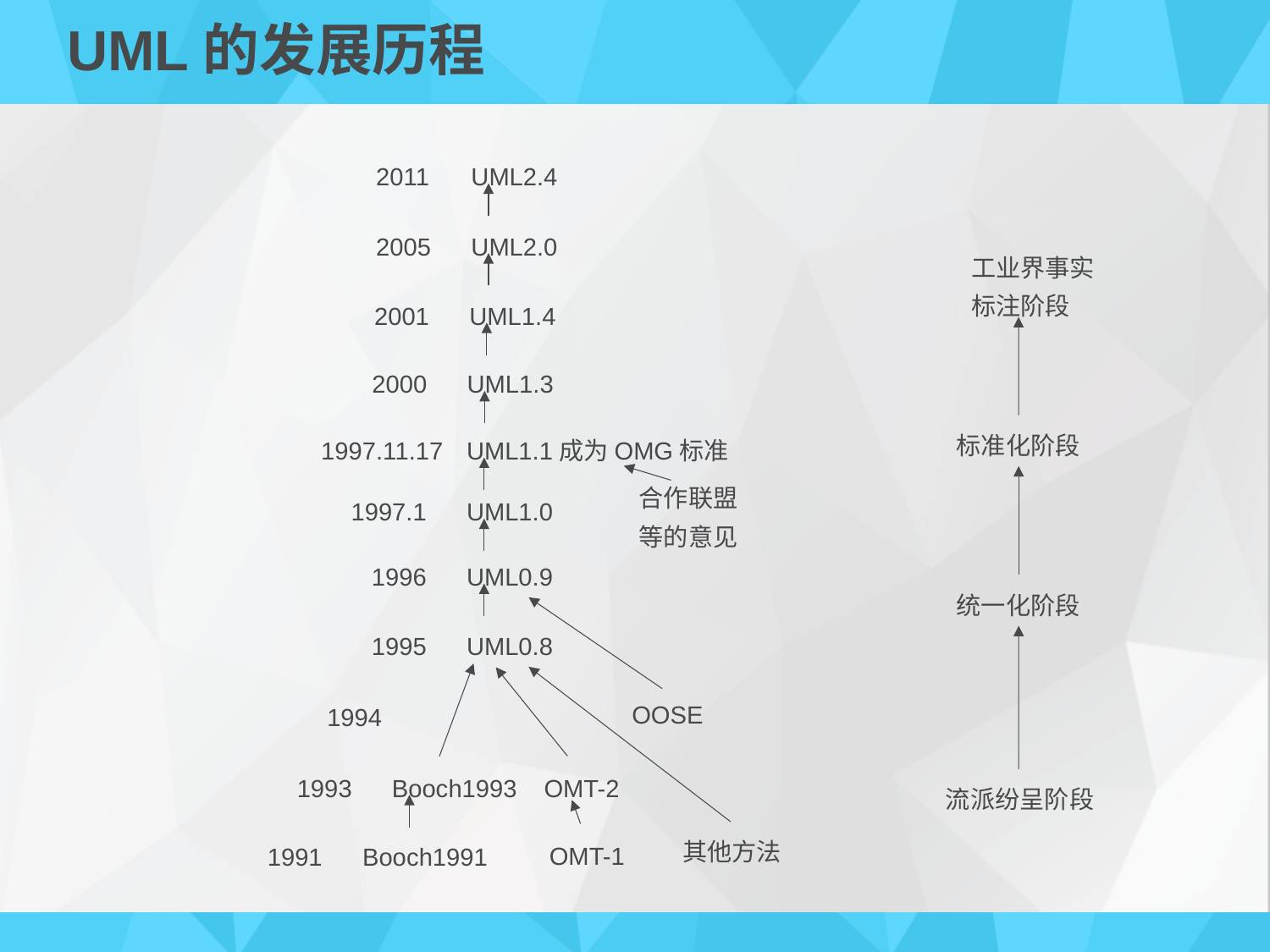

# UML的发展历程
2011
UML2.4
2005
UML2.0
工业界事实标注阶段
2001
UML1.4
2000
UML1.3
标准化阶段
1997.11.17
UML1.1成为OMG标准
合作联盟等的意见
1997.1
UML1.0
1996
UML0.9
统一化阶段
1995
UML0.8
OOSE
1994
1993
Booch1993
OMT-2
流派纷呈阶段
其他方法
OMT-1
1991
Booch1991